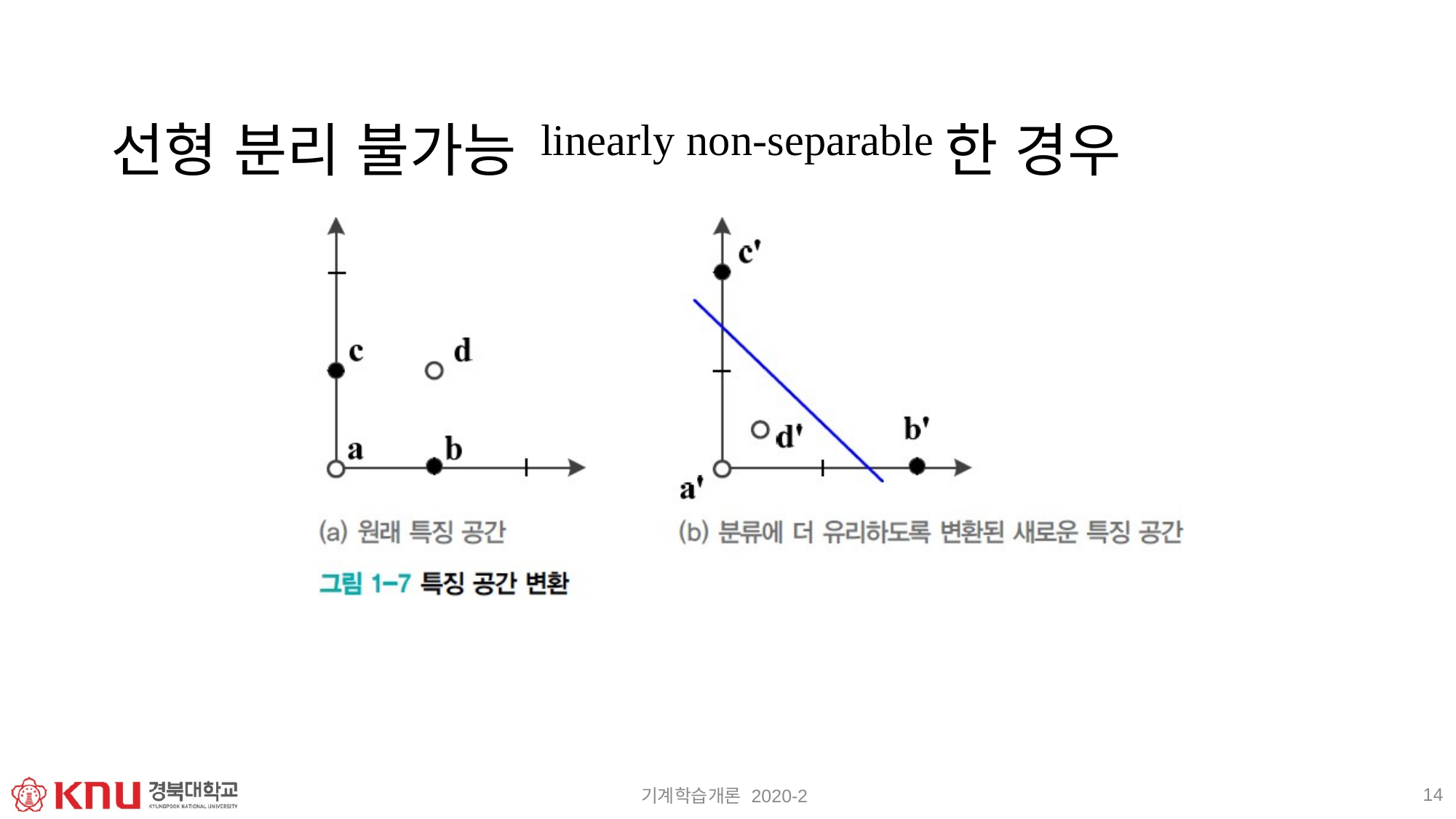

# 선형 분리 불가능linearly non-separable한 경우

14
기계학습개론 2020-2